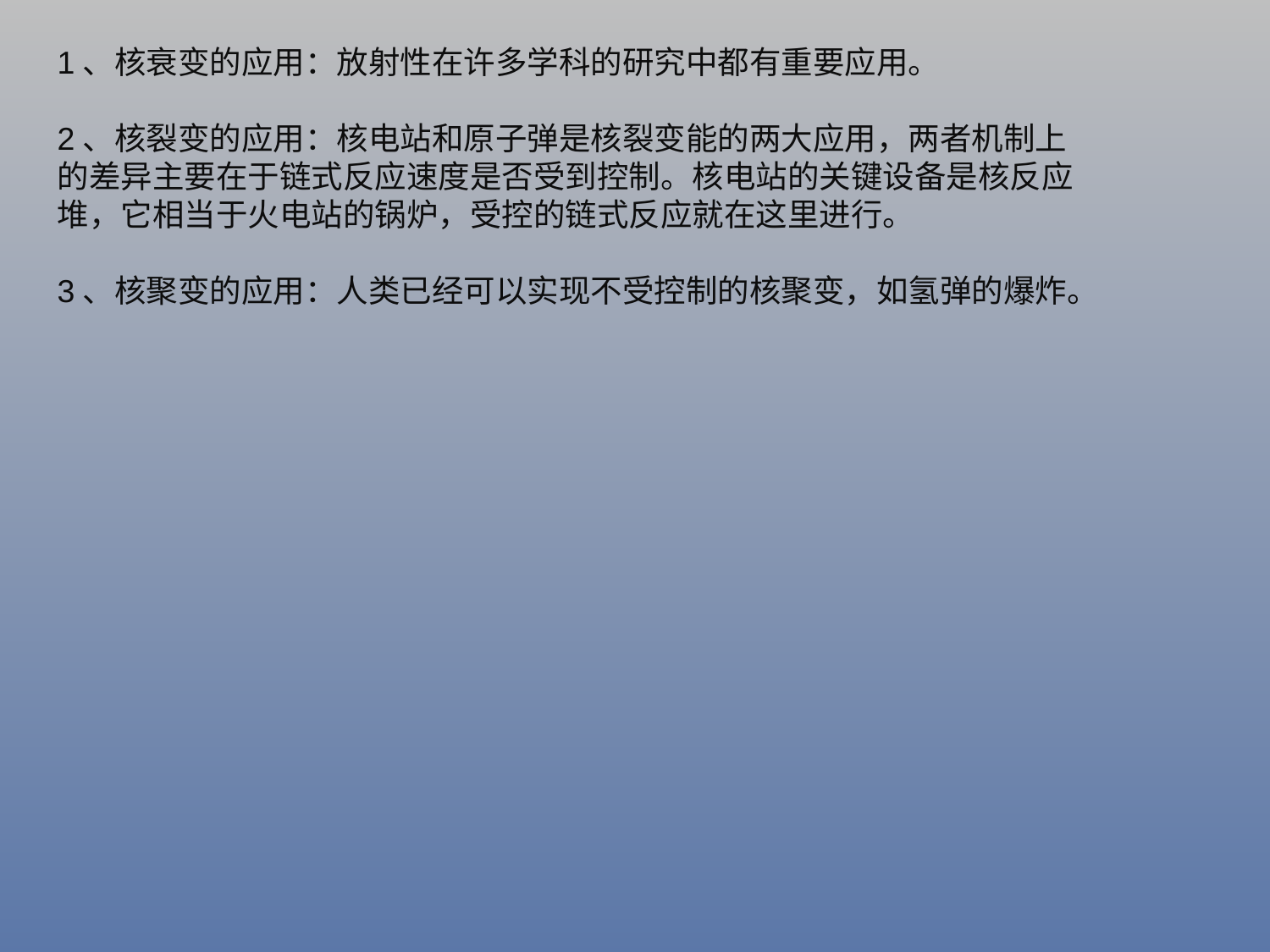

1、核衰变的应用：放射性在许多学科的研究中都有重要应用。

2、核裂变的应用：核电站和原子弹是核裂变能的两大应用，两者机制上的差异主要在于链式反应速度是否受到控制。核电站的关键设备是核反应堆，它相当于火电站的锅炉，受控的链式反应就在这里进行。

3、核聚变的应用：人类已经可以实现不受控制的核聚变，如氢弹的爆炸。